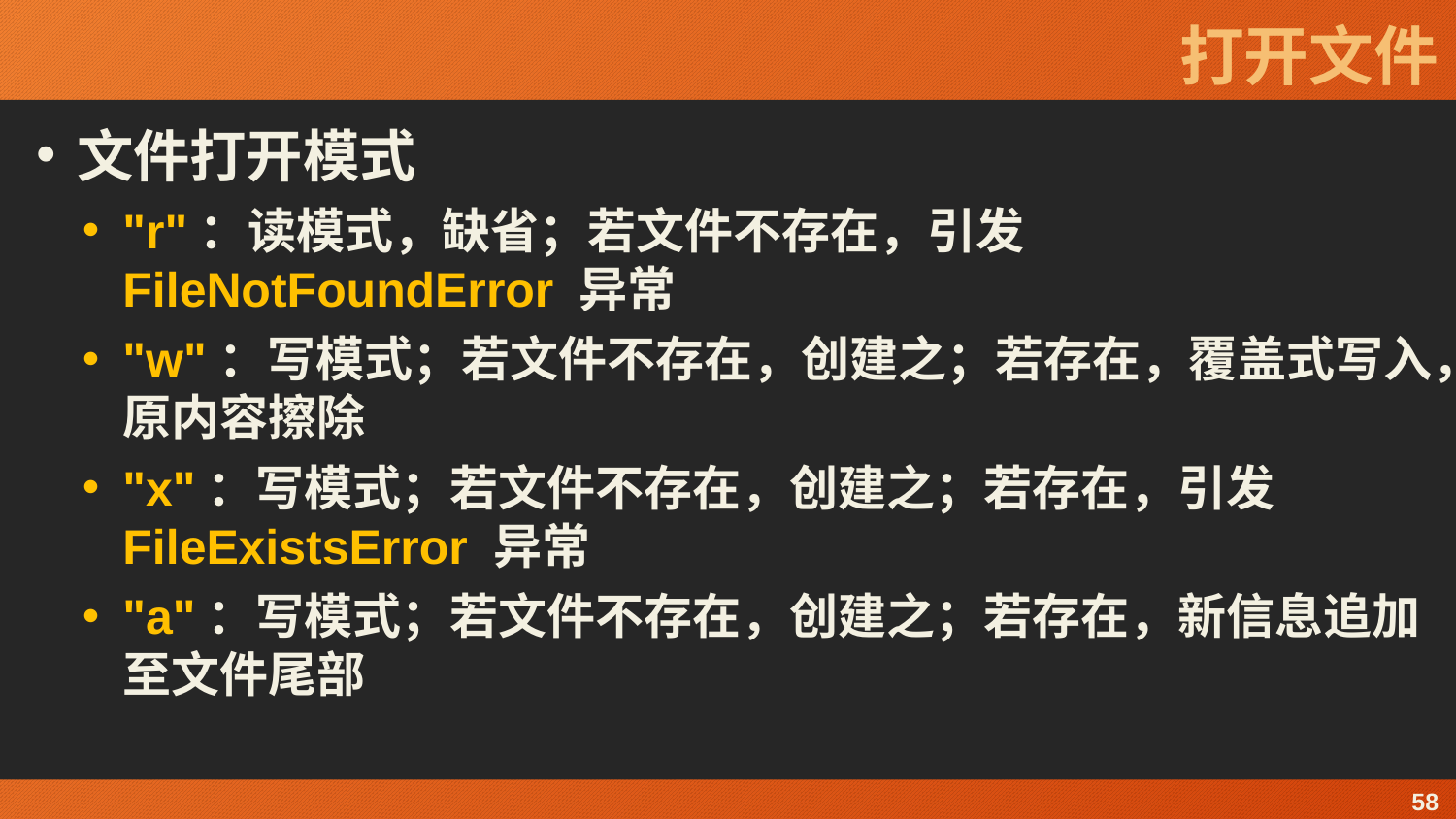

# 打开文件
文件打开模式
"r"：读模式，缺省；若文件不存在，引发 FileNotFoundError 异常
"w"：写模式；若文件不存在，创建之；若存在，覆盖式写入，原内容擦除
"x"：写模式；若文件不存在，创建之；若存在，引发 FileExistsError 异常
"a"：写模式；若文件不存在，创建之；若存在，新信息追加至文件尾部
58